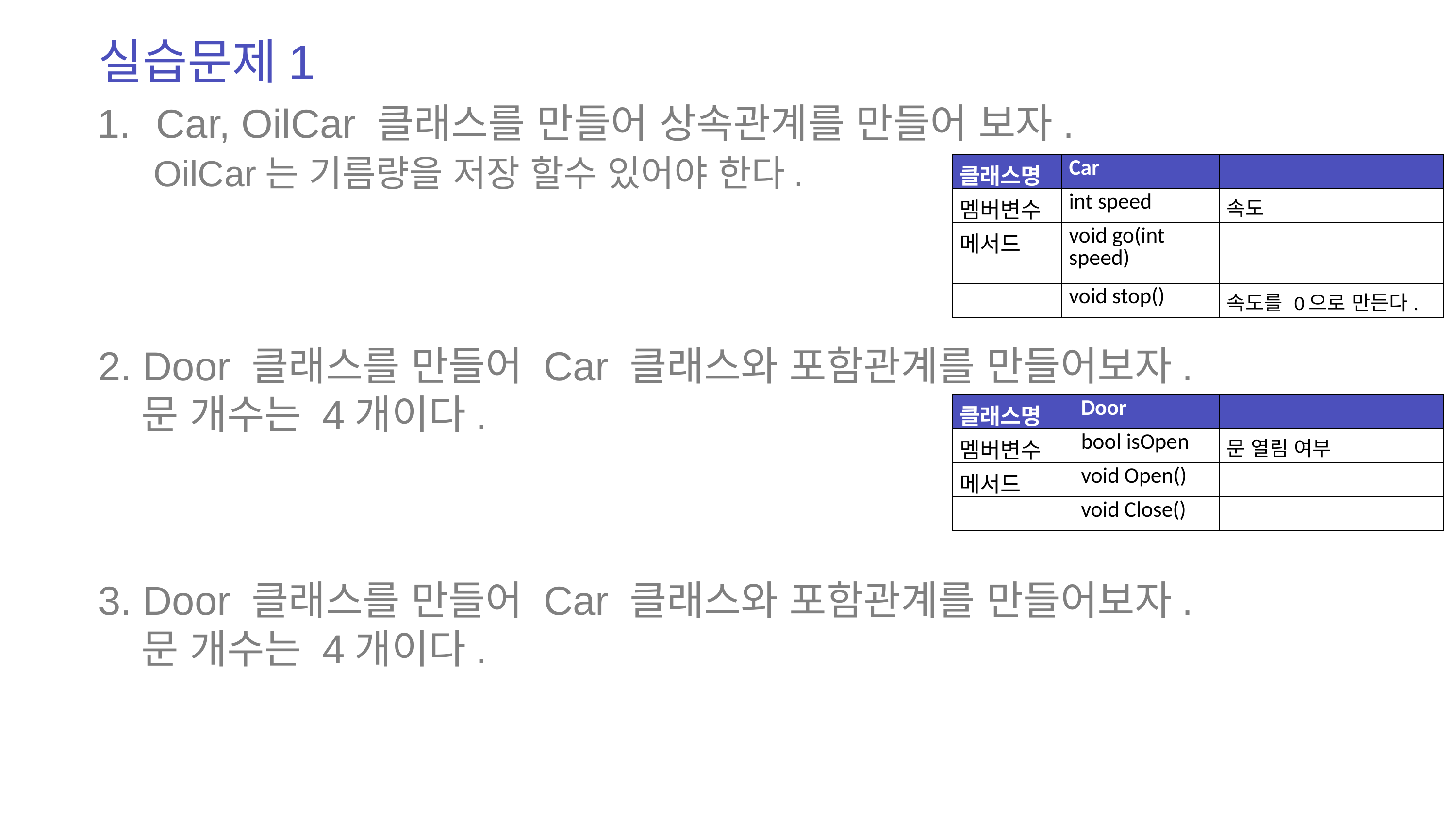

실습문제1
Car, OilCar 클래스를 만들어 상속관계를 만들어 보자.
     OilCar는 기름량을 저장 할수 있어야 한다.
| 클래스명 | Car |  |
| --- | --- | --- |
| 멤버변수 | int speed | 속도 |
| 메서드 | void go(int speed) |  |
|  | void stop() | 속도를 0으로 만든다. |
2. Door 클래스를 만들어 Car 클래스와 포함관계를 만들어보자.
   문 개수는 4개이다.
| 클래스명 | Door |  |
| --- | --- | --- |
| 멤버변수 | bool isOpen | 문 열림 여부 |
| 메서드 | void Open() |  |
|  | void Close() |  |
3. Door 클래스를 만들어 Car 클래스와 포함관계를 만들어보자.
   문 개수는 4개이다.